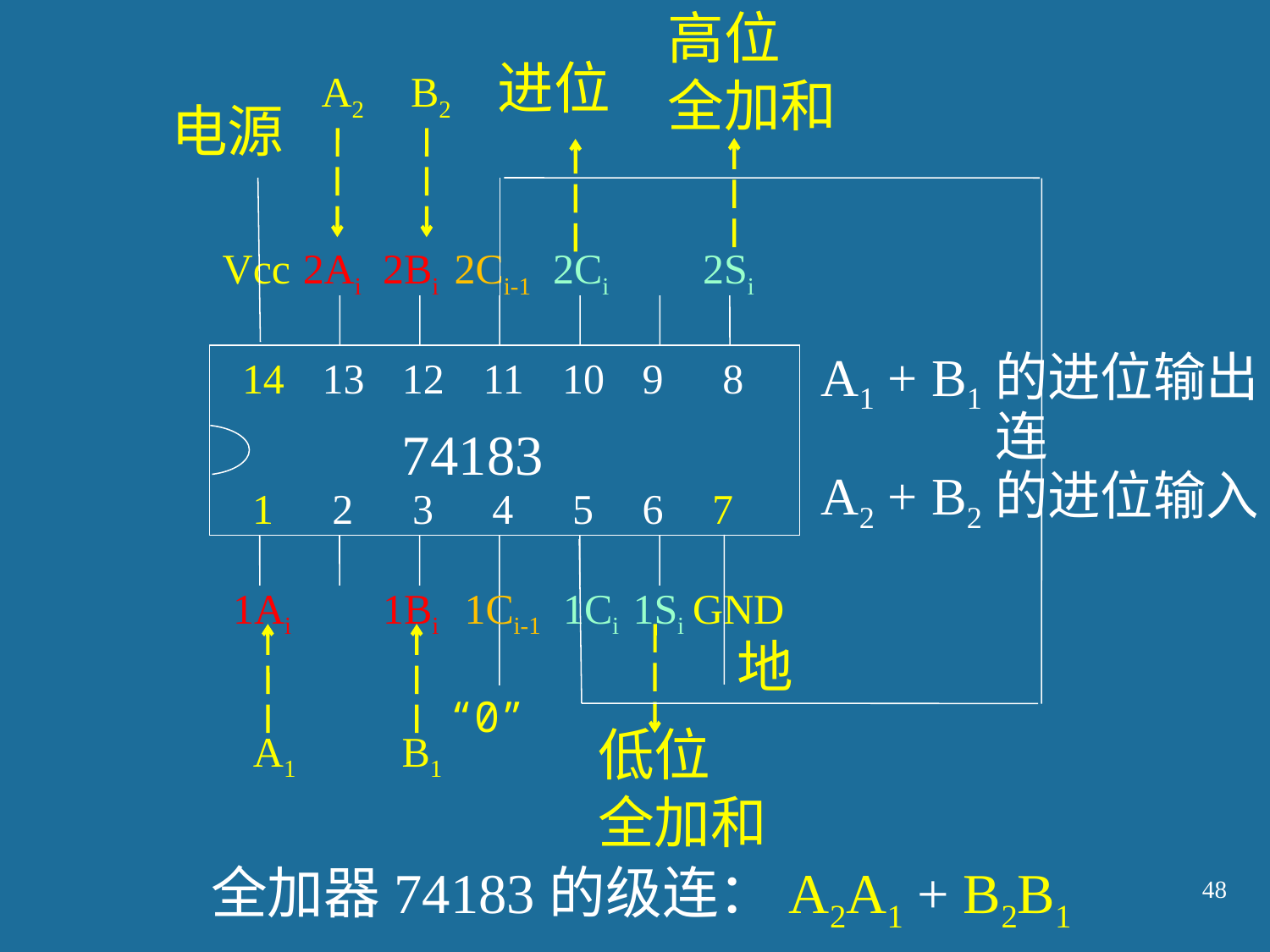

高位
全加和
进位
A2
B2
电源
A1 + B1的进位输出
连
A2 + B2的进位输入
Vcc
2Ai
2Bi
2Ci-1
2Ci
2Si

14
13
12
11
10
9
8
74183

1
2
3
4
5
6
7

1Ai
1Bi
1Ci-1
1Ci
1Si
GND
地
“0”
低位
全加和
A1
B1
全加器74183的级连：A2A1 + B2B1
48